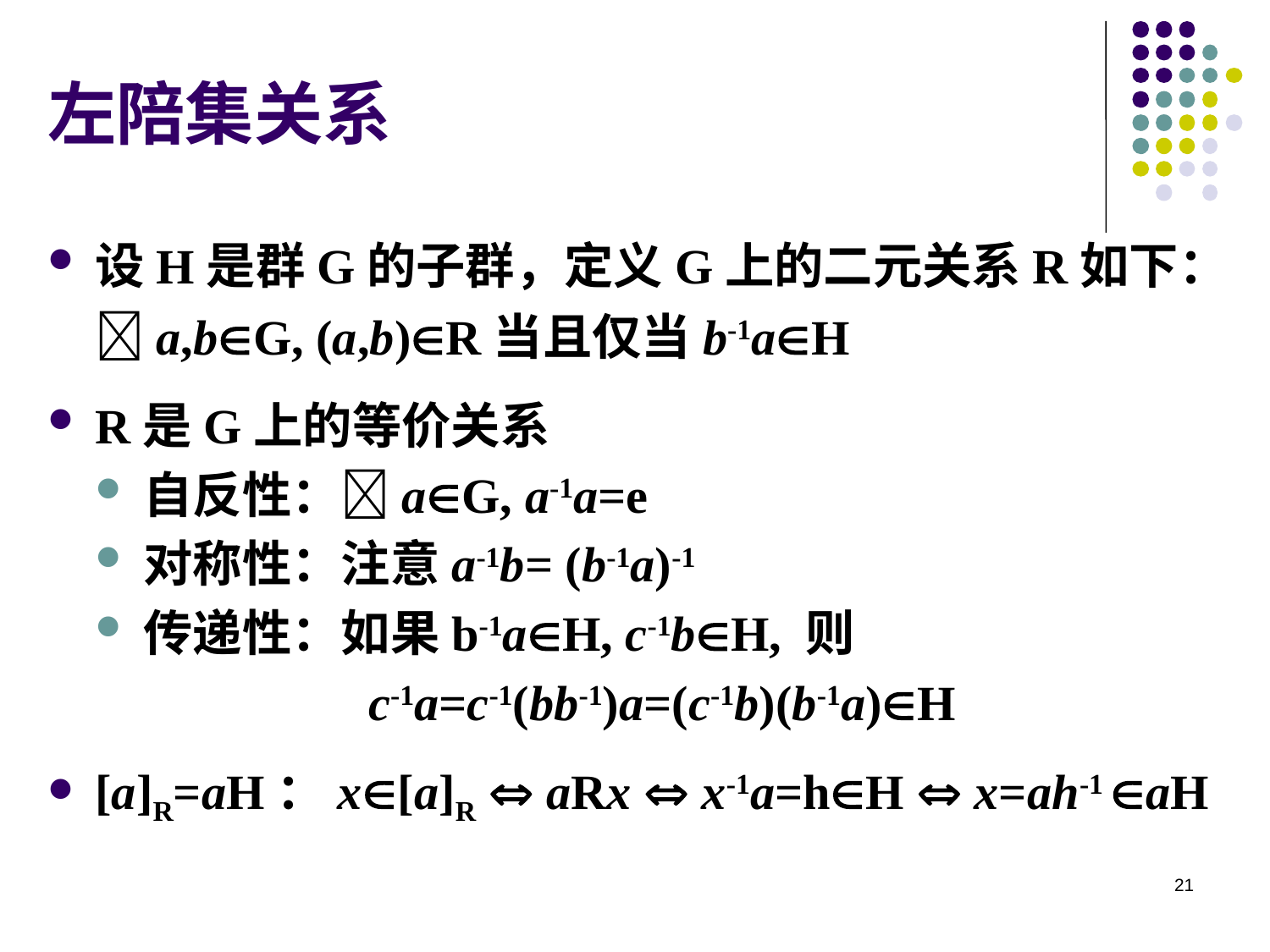

# 左陪集关系
设H是群G的子群，定义G上的二元关系R如下：∀a,b∈G, (a,b)∈R当且仅当b-1a∈H
R是G上的等价关系
自反性：∀a∈G, a-1a=e
对称性：注意a-1b= (b-1a)-1
传递性：如果b-1a∈H, c-1b∈H, 则
c-1a=c-1(bb-1)a=(c-1b)(b-1a)∈H
[a]R=aH：x∈[a]R ⇔ aRx ⇔ x-1a=h∈H ⇔ x=ah-1 ∈aH

21